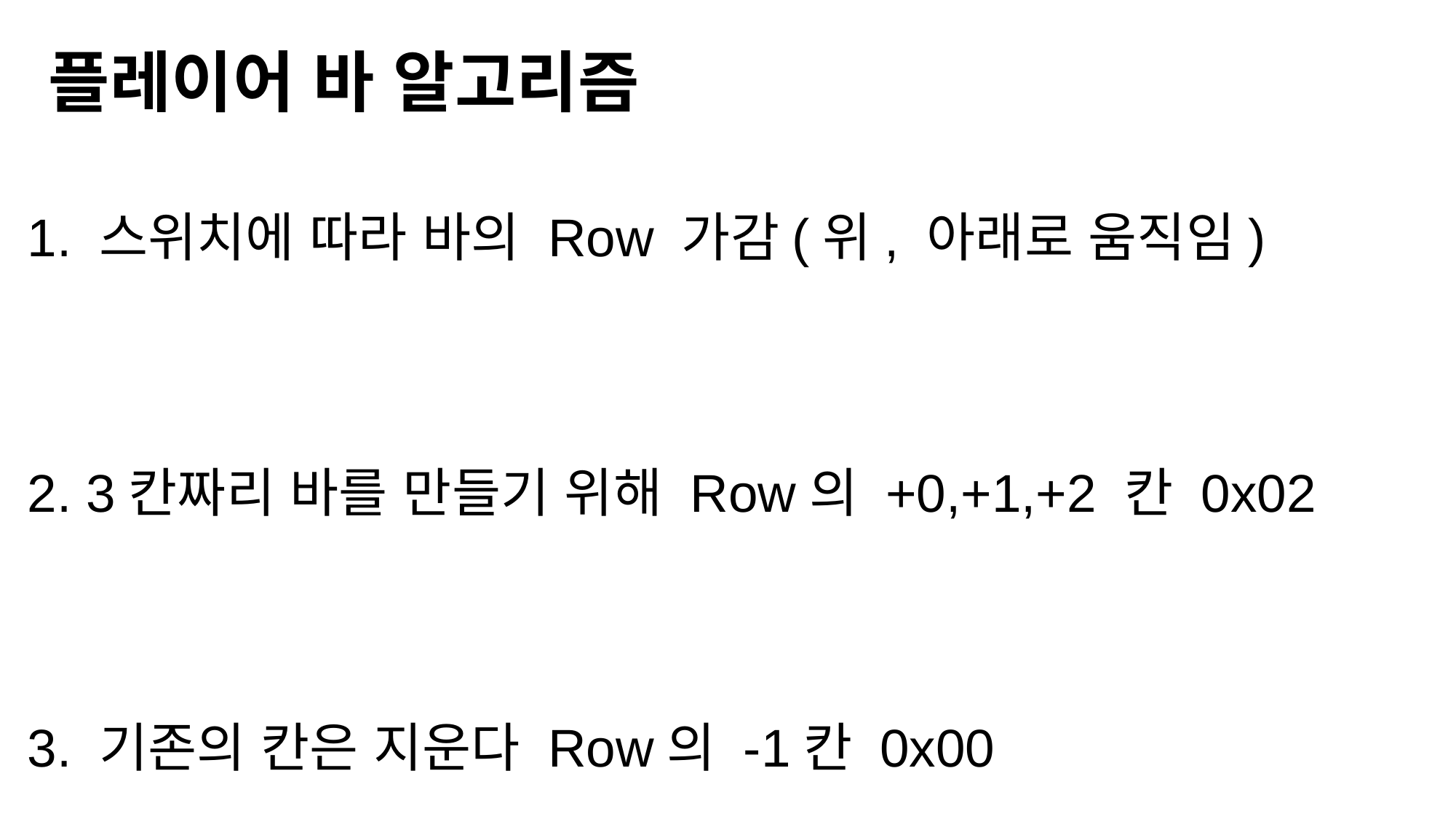

# 플레이어 바 알고리즘
1. 스위치에 따라 바의 Row 가감(위, 아래로 움직임)

2. 3칸짜리 바를 만들기 위해 Row의 +0,+1,+2 칸 0x02

3. 기존의 칸은 지운다 Row의 -1칸 0x00